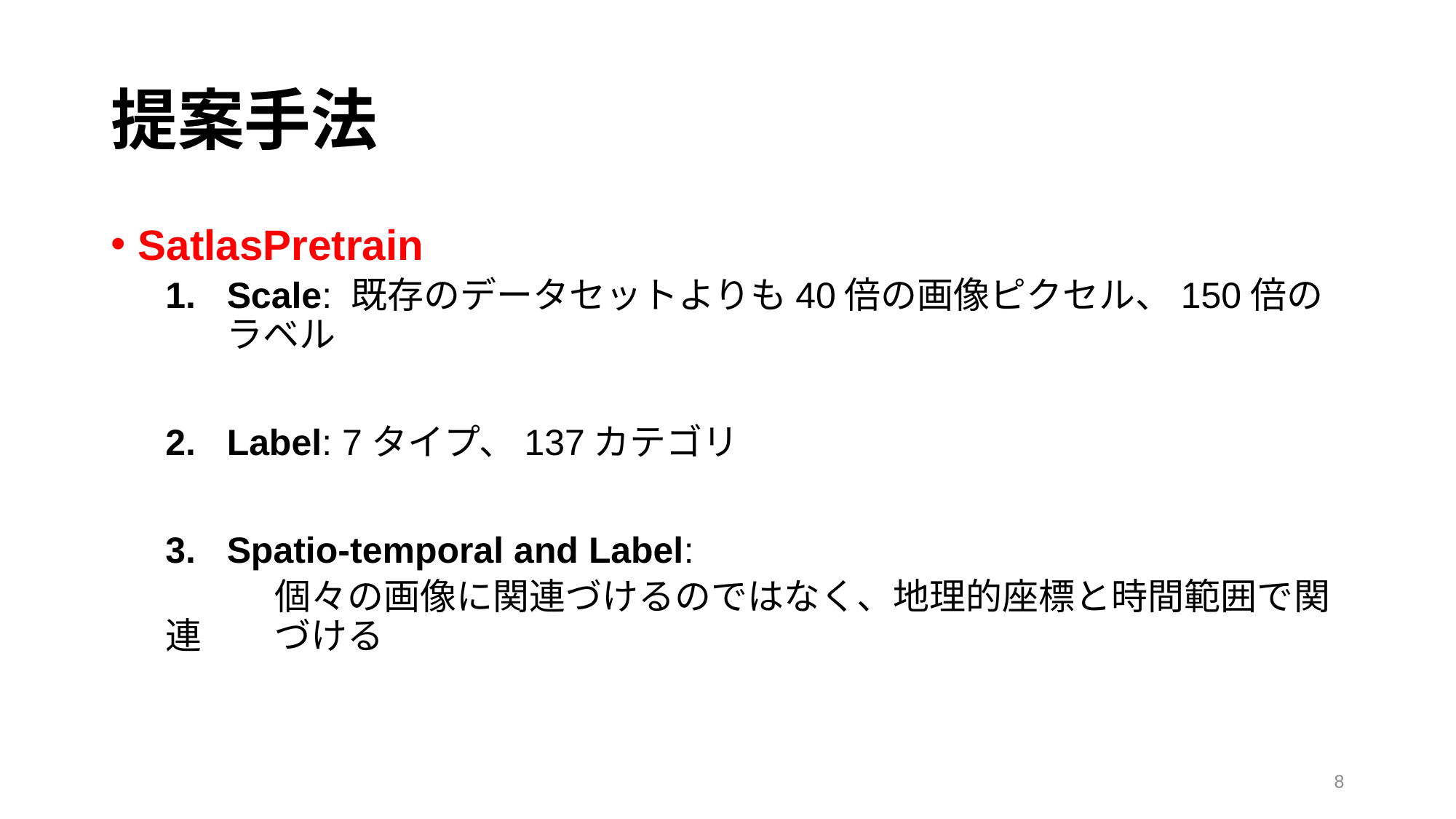

# 提案手法
SatlasPretrain
Scale: 既存のデータセットよりも40倍の画像ピクセル、150倍のラベル

Label: 7タイプ、137カテゴリ

Spatio-temporal and Label:
	個々の画像に関連づけるのではなく、地理的座標と時間範囲で関連	づける

8